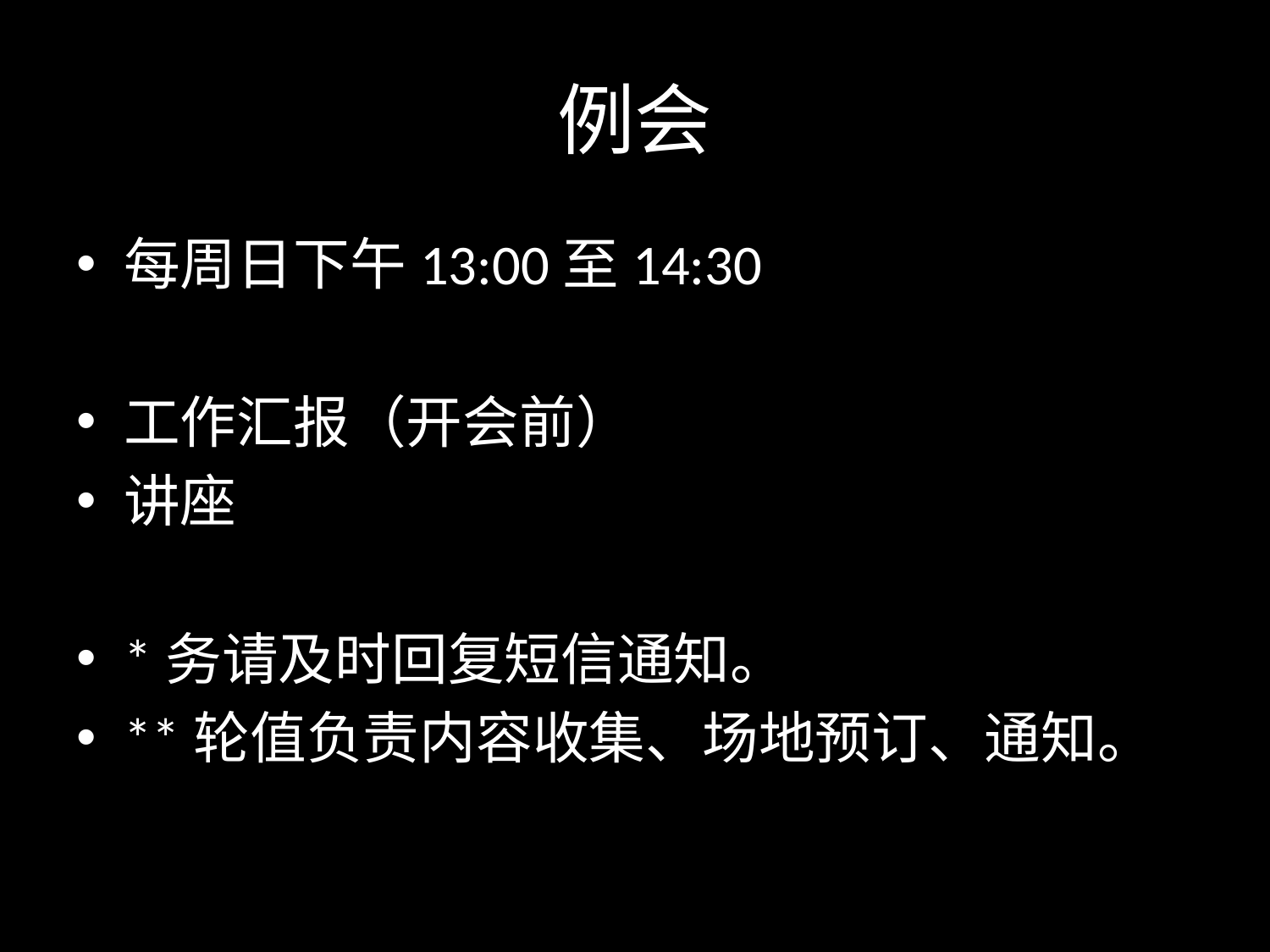

# 例会
每周日下午13:00至14:30

工作汇报（开会前）
讲座

*务请及时回复短信通知。
**轮值负责内容收集、场地预订、通知。